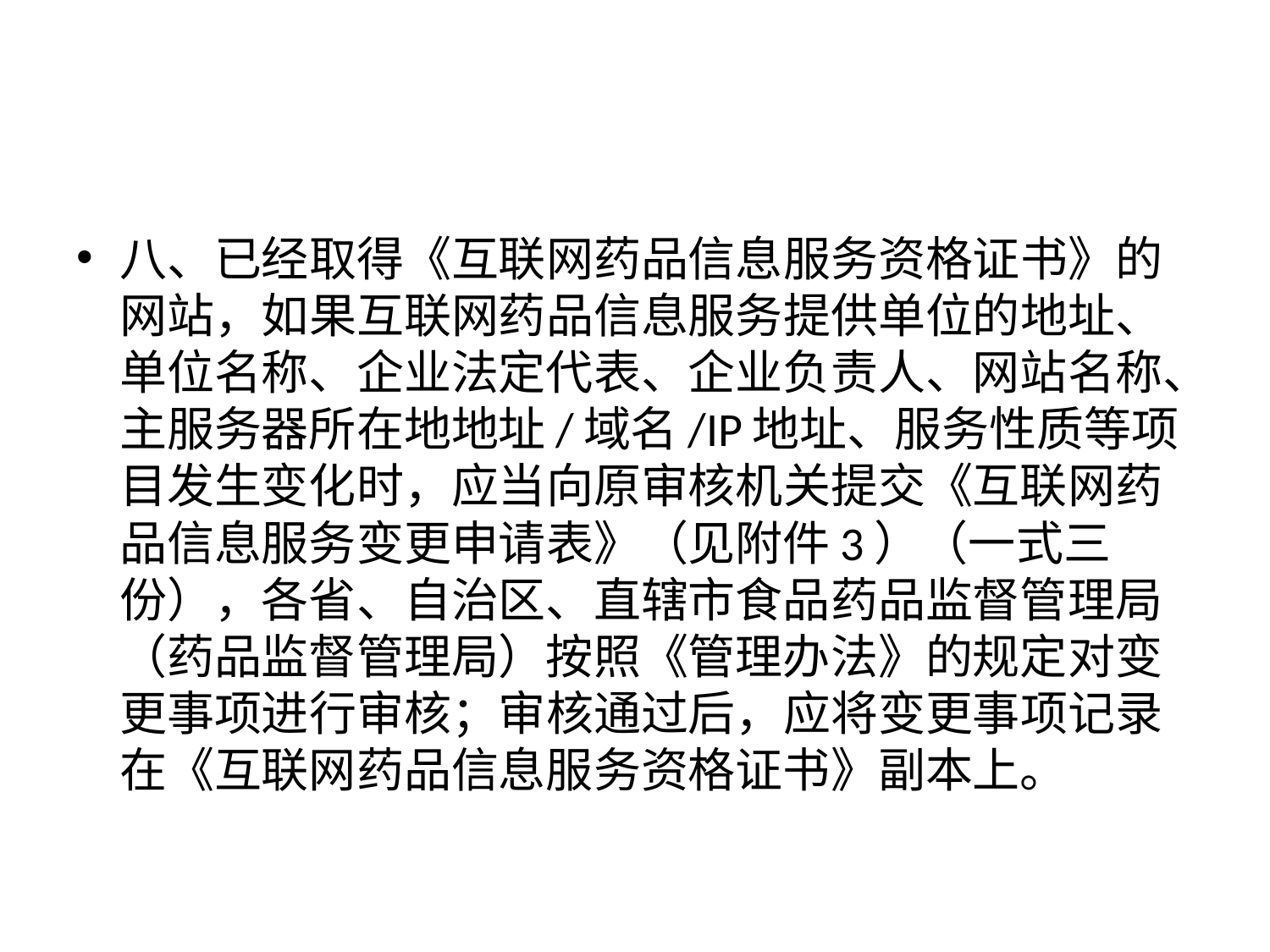

#
八、已经取得《互联网药品信息服务资格证书》的网站，如果互联网药品信息服务提供单位的地址、单位名称、企业法定代表、企业负责人、网站名称、主服务器所在地地址/域名/IP地址、服务性质等项目发生变化时，应当向原审核机关提交《互联网药品信息服务变更申请表》（见附件3）（一式三份），各省、自治区、直辖市食品药品监督管理局（药品监督管理局）按照《管理办法》的规定对变更事项进行审核；审核通过后，应将变更事项记录在《互联网药品信息服务资格证书》副本上。